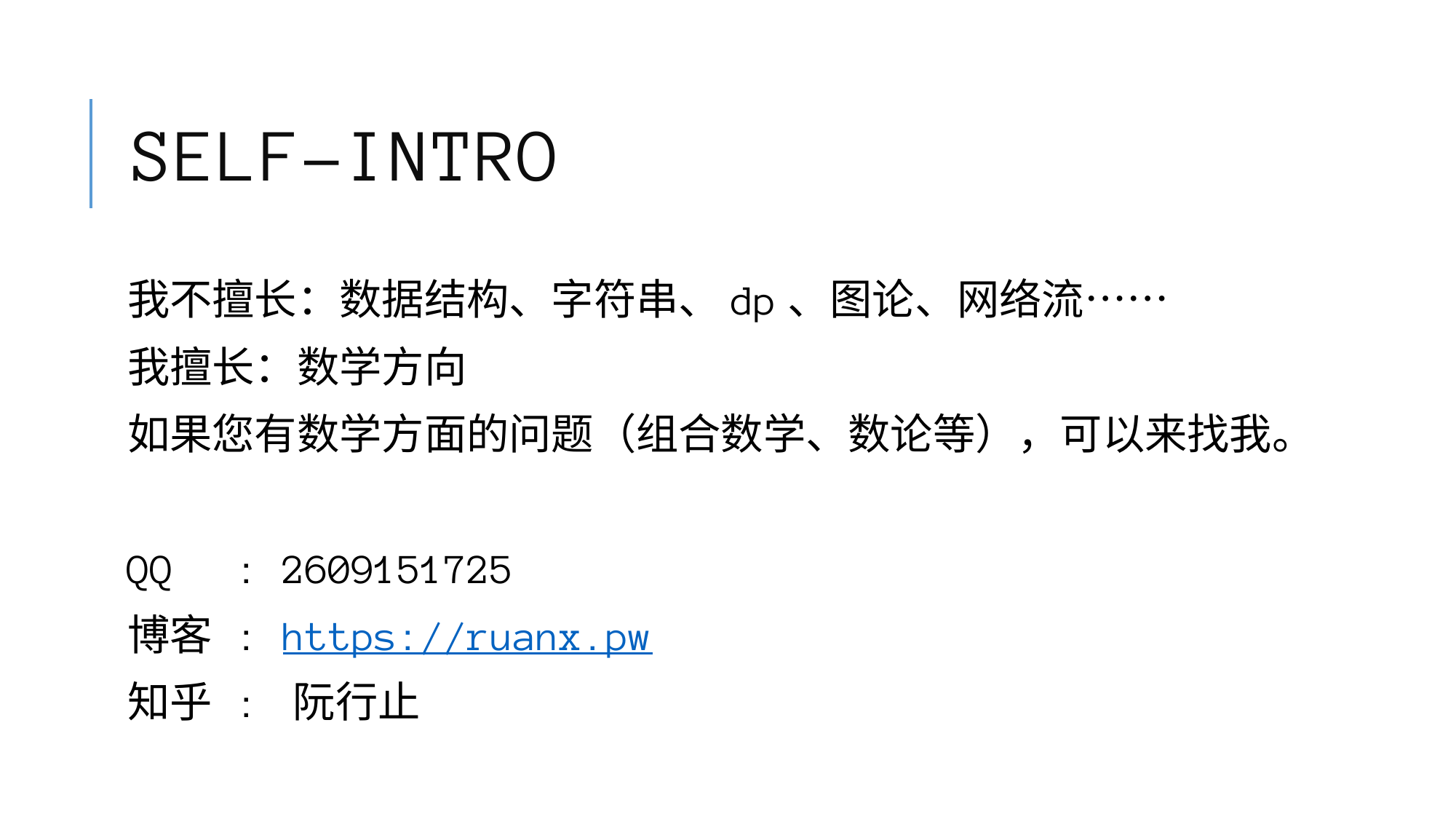

# SELF-INTRO
我不擅长：数据结构、字符串、dp、图论、网络流……
我擅长：数学方向
如果您有数学方面的问题（组合数学、数论等），可以来找我。

QQ	: 2609151725
博客	: https://ruanx.pw
知乎	: 阮行止